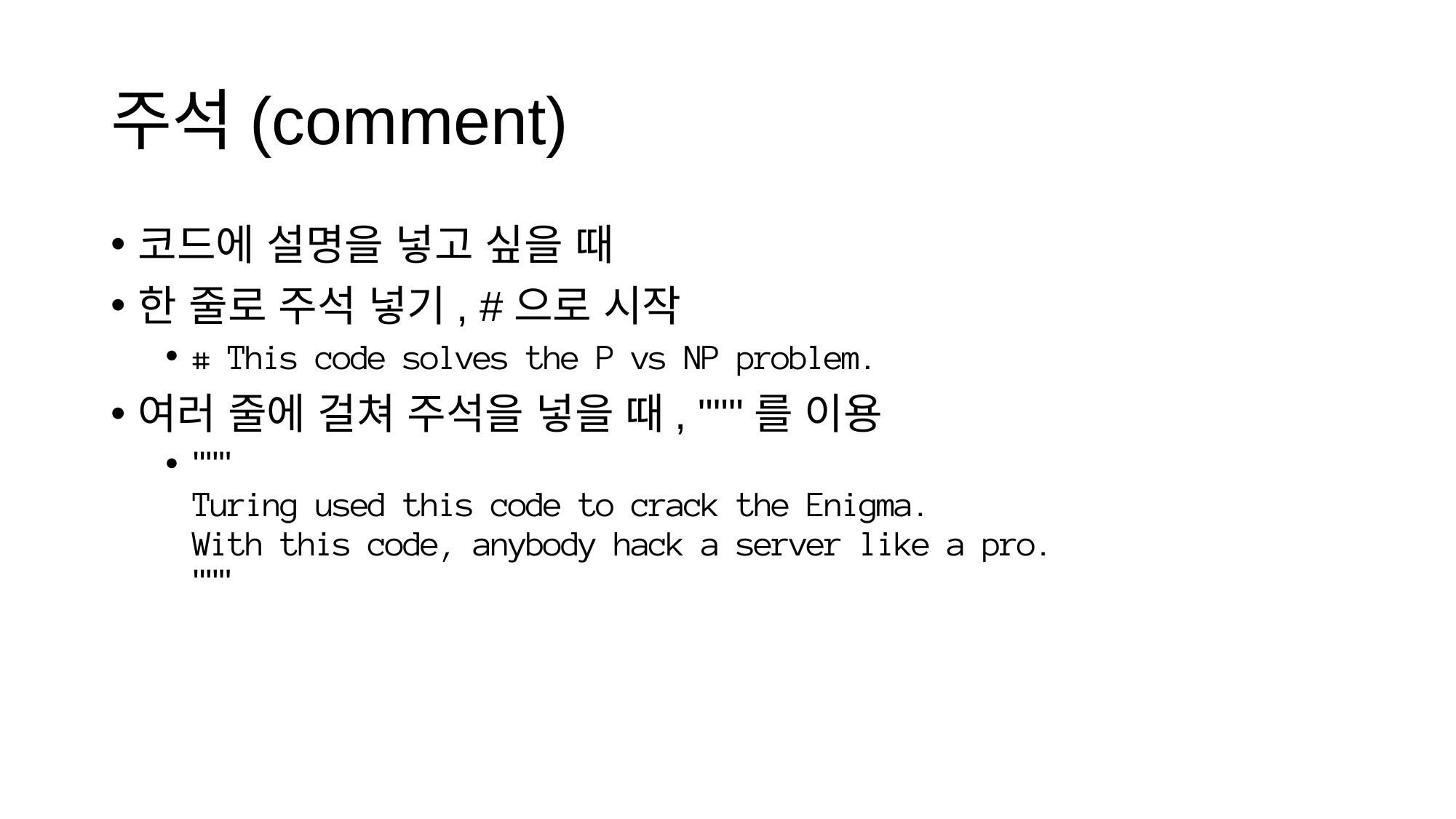

# 주석(comment)
코드에 설명을 넣고 싶을 때
한 줄로 주석 넣기, #으로 시작
# This code solves the P vs NP problem.
여러 줄에 걸쳐 주석을 넣을 때, """를 이용
"""
Turing used this code to crack the Enigma.
With this code, anybody hack a server like a pro.
"""